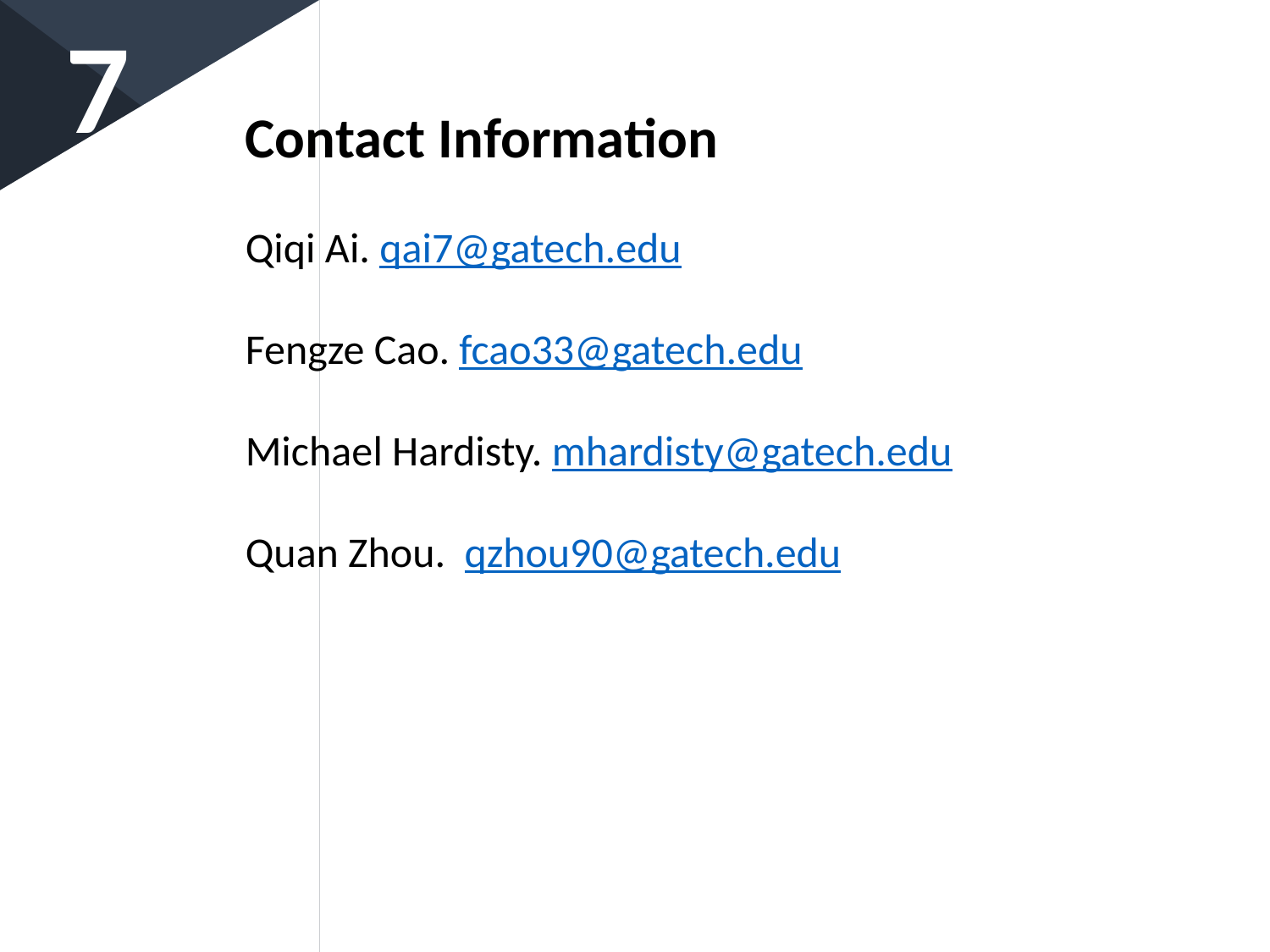

7
Contact Information

Qiqi Ai. qai7@gatech.edu

Fengze Cao. fcao33@gatech.edu

Michael Hardisty. mhardisty@gatech.edu

Quan Zhou.  qzhou90@gatech.edu

点击此处添加标题
点击此处添加标题